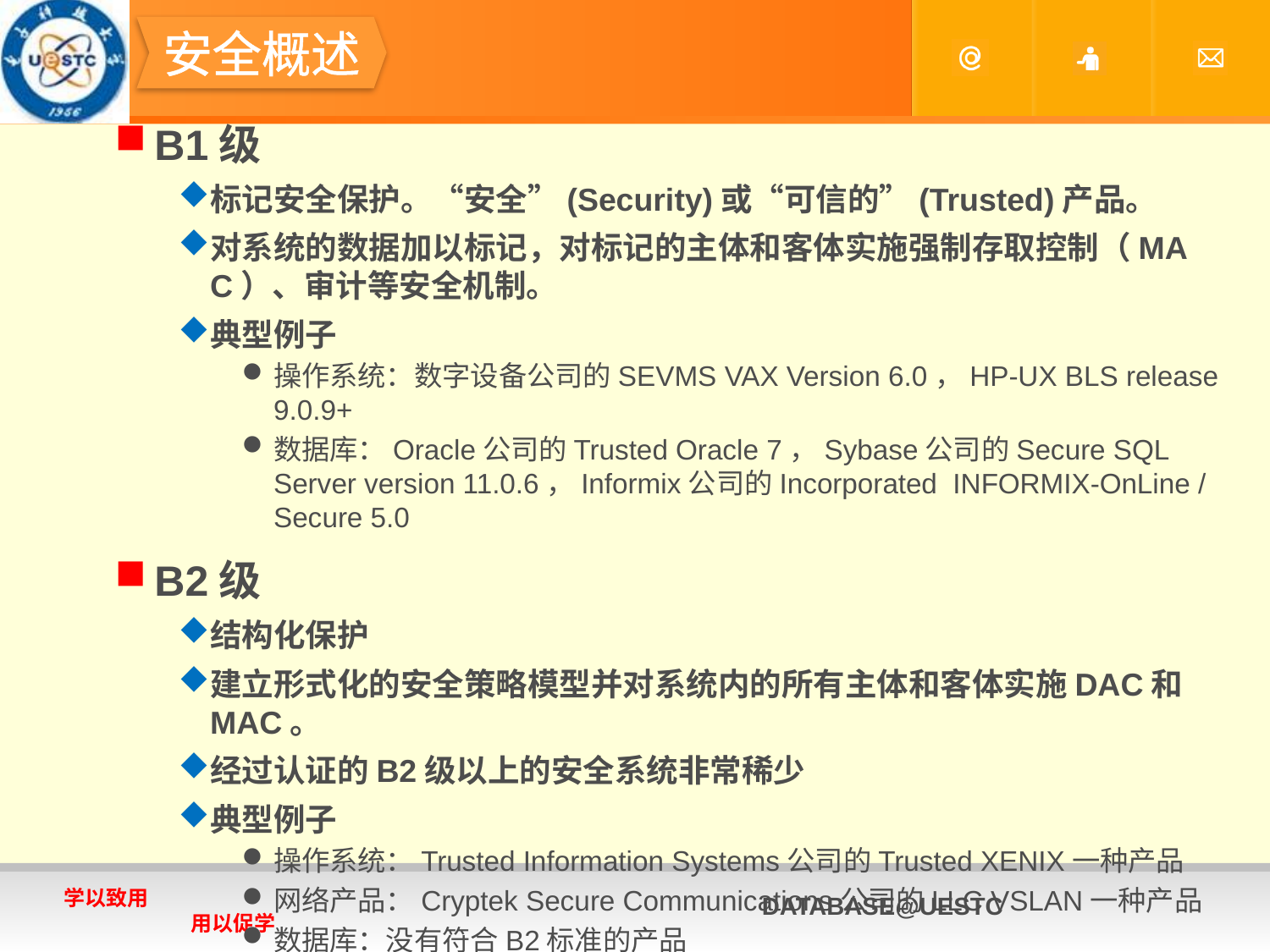

#
安全概述
B1级
标记安全保护。“安全”(Security)或“可信的”(Trusted)产品。
对系统的数据加以标记，对标记的主体和客体实施强制存取控制（MAC）、审计等安全机制。
典型例子
操作系统：数字设备公司的SEVMS VAX Version 6.0，HP-UX BLS release 9.0.9+
数据库：Oracle公司的Trusted Oracle 7，Sybase公司的Secure SQL Server version 11.0.6，Informix公司的Incorporated  INFORMIX-OnLine / Secure 5.0
B2级
结构化保护
建立形式化的安全策略模型并对系统内的所有主体和客体实施DAC和MAC。
经过认证的B2级以上的安全系统非常稀少
典型例子
操作系统：Trusted Information Systems公司的Trusted XENIX一种产品
网络产品：Cryptek Secure Communications公司的LLC VSLAN一种产品
数据库：没有符合B2标准的产品